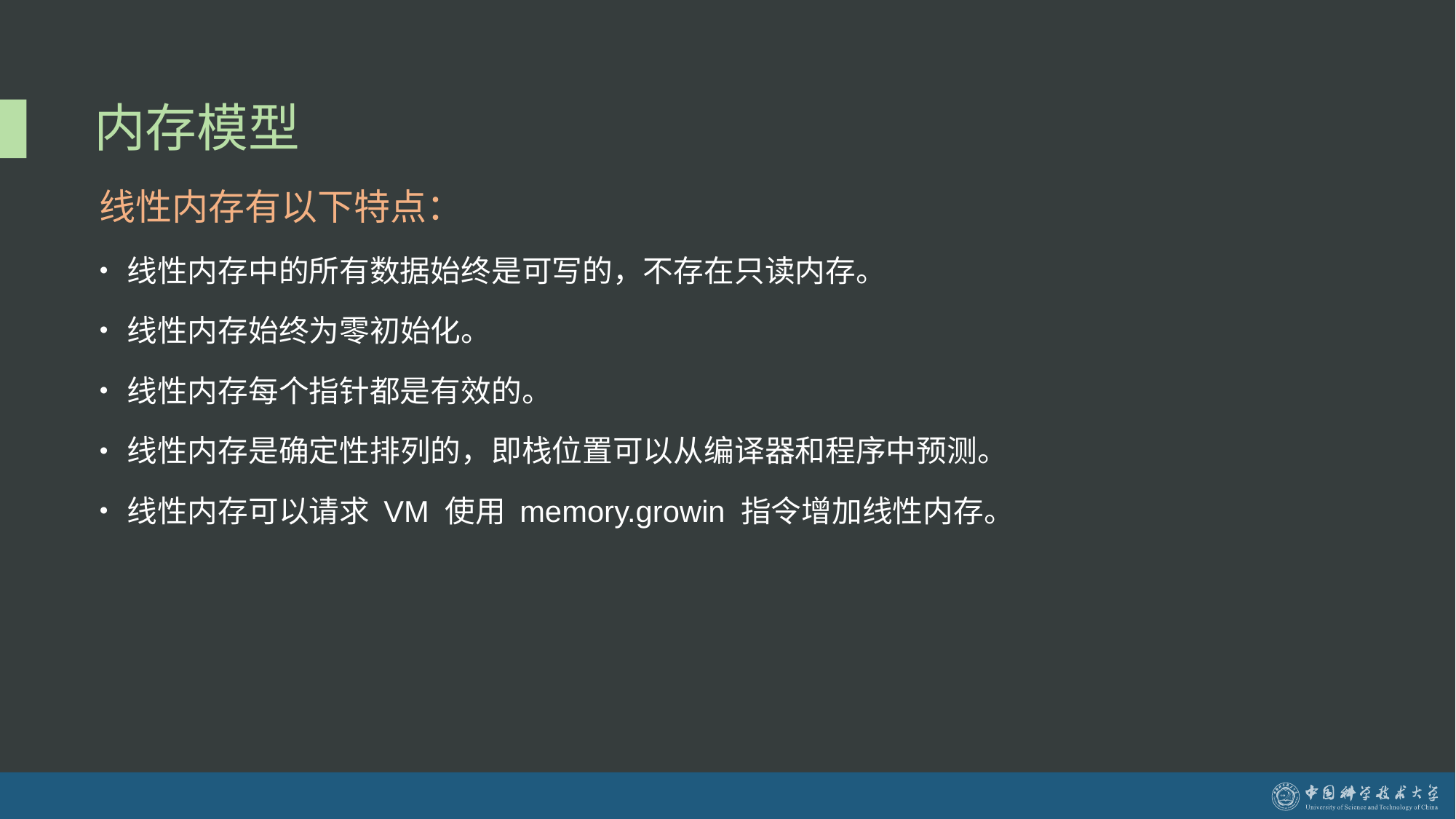

# 内存模型
线性内存有以下特点：
线性内存中的所有数据始终是可写的，不存在只读内存。
线性内存始终为零初始化。
线性内存每个指针都是有效的。
线性内存是确定性排列的，即栈位置可以从编译器和程序中预测。
线性内存可以请求 VM 使用 memory.growin 指令增加线性内存。